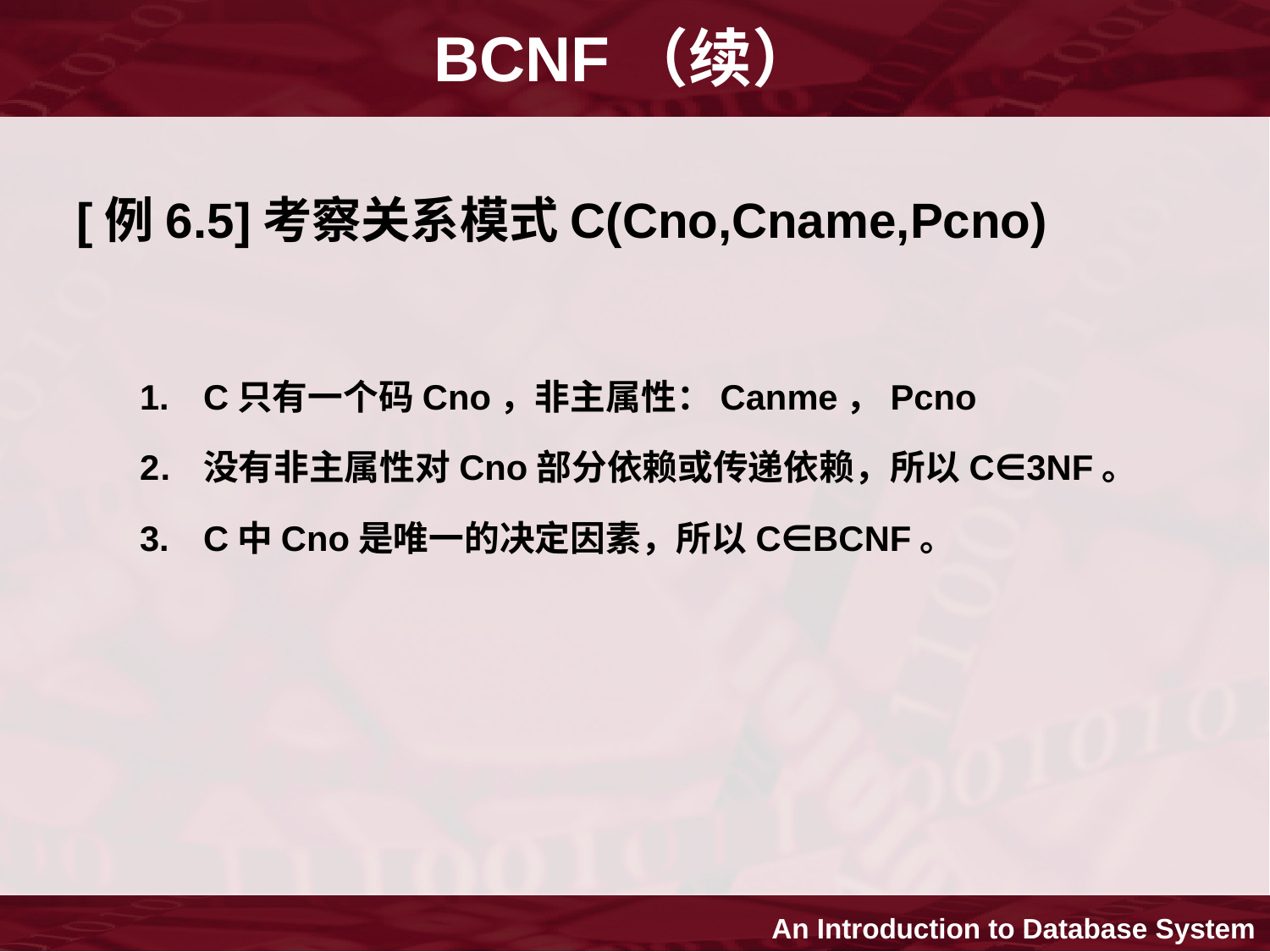

# BCNF（续）
[例6.5]考察关系模式C(Cno,Cname,Pcno)

C只有一个码Cno，非主属性：Canme，Pcno
没有非主属性对Cno部分依赖或传递依赖，所以C∈3NF。
C中Cno是唯一的决定因素，所以C∈BCNF。